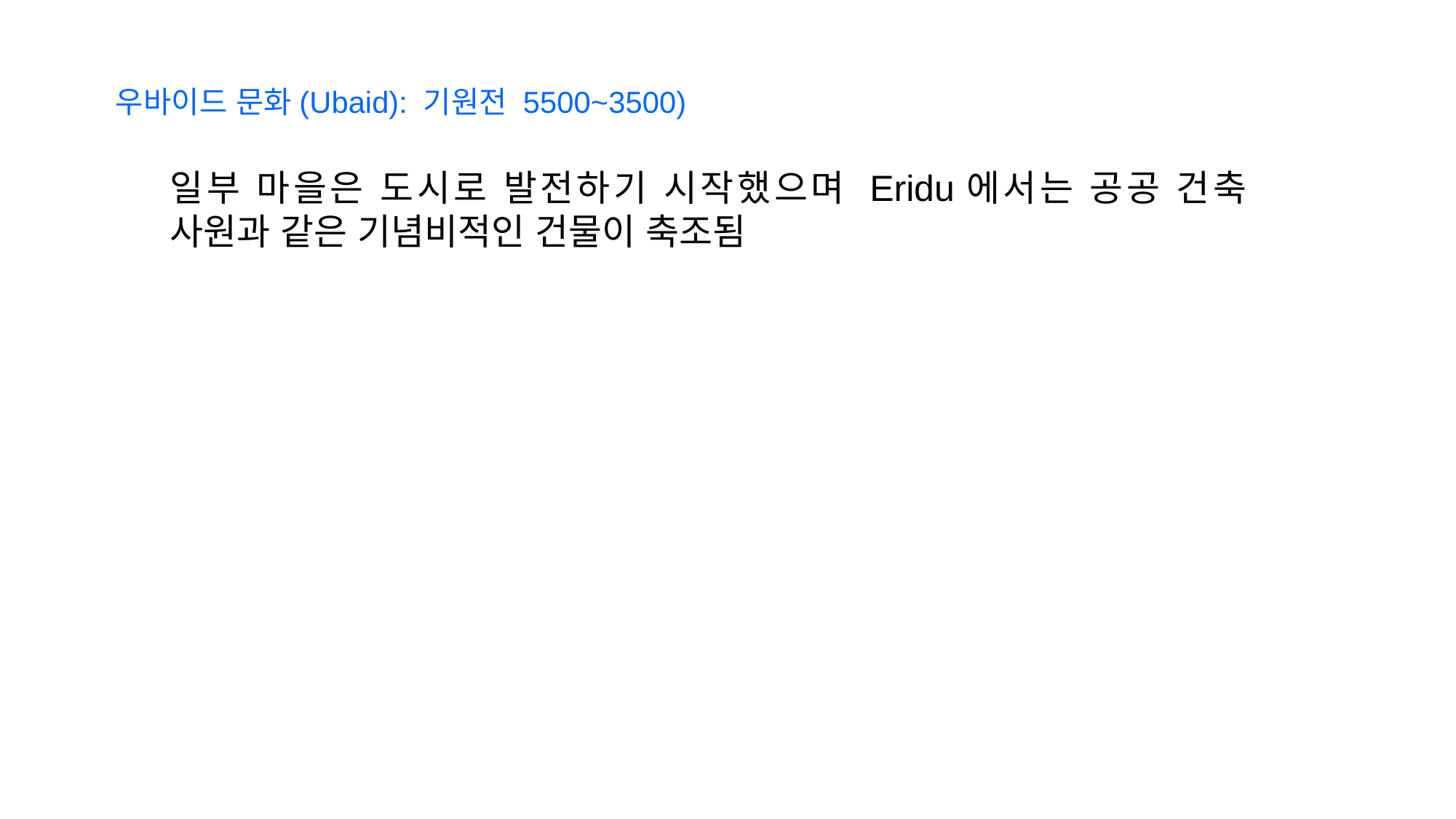

우바이드 문화(Ubaid): 기원전 5500~3500)

일부 마을은 도시로 발전하기 시작했으며 Eridu에서는 공공 건축 사원과 같은 기념비적인 건물이 축조됨